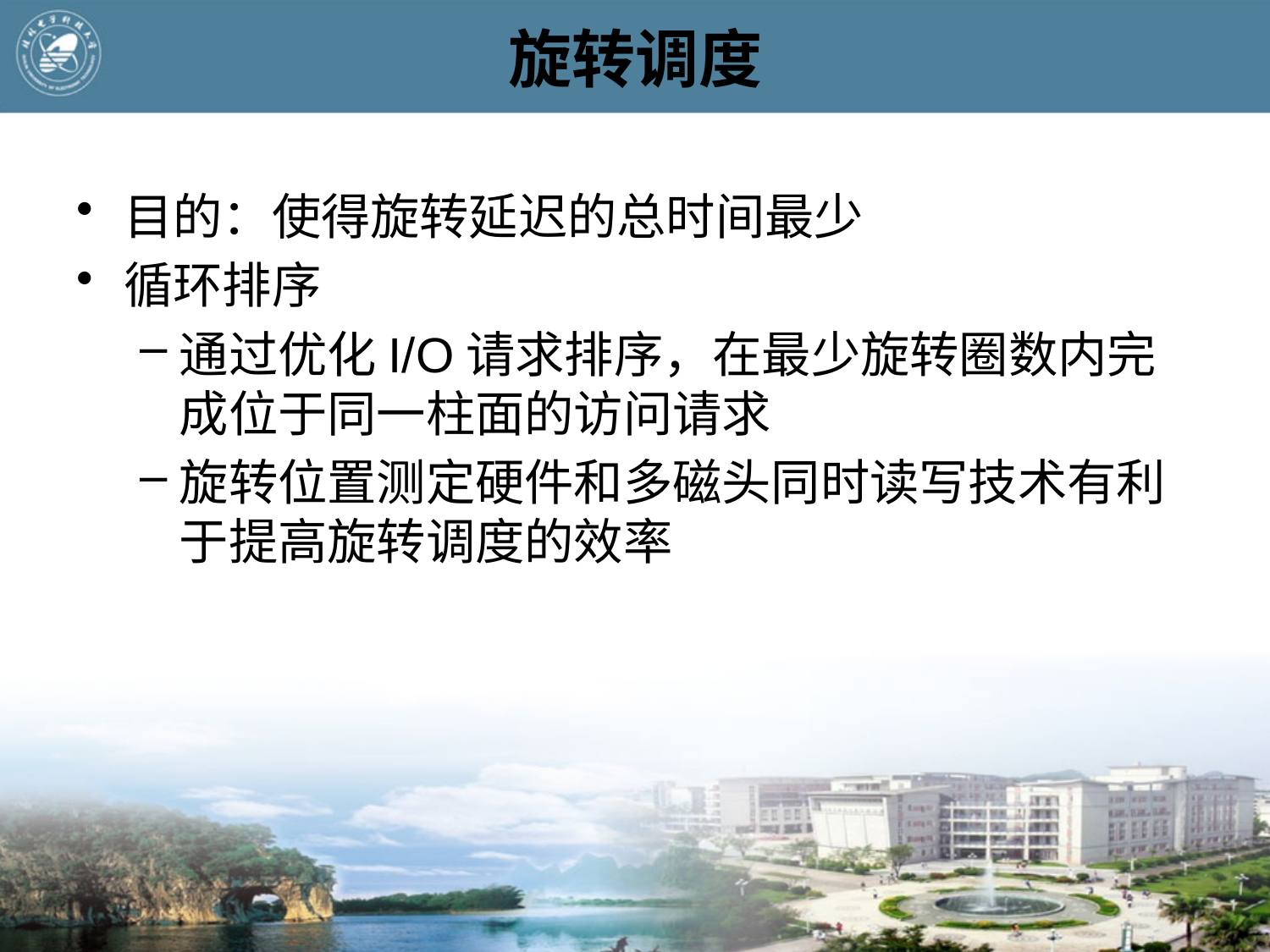

# 旋转调度
目的：使得旋转延迟的总时间最少
循环排序
通过优化I/O请求排序，在最少旋转圈数内完成位于同一柱面的访问请求
旋转位置测定硬件和多磁头同时读写技术有利于提高旋转调度的效率